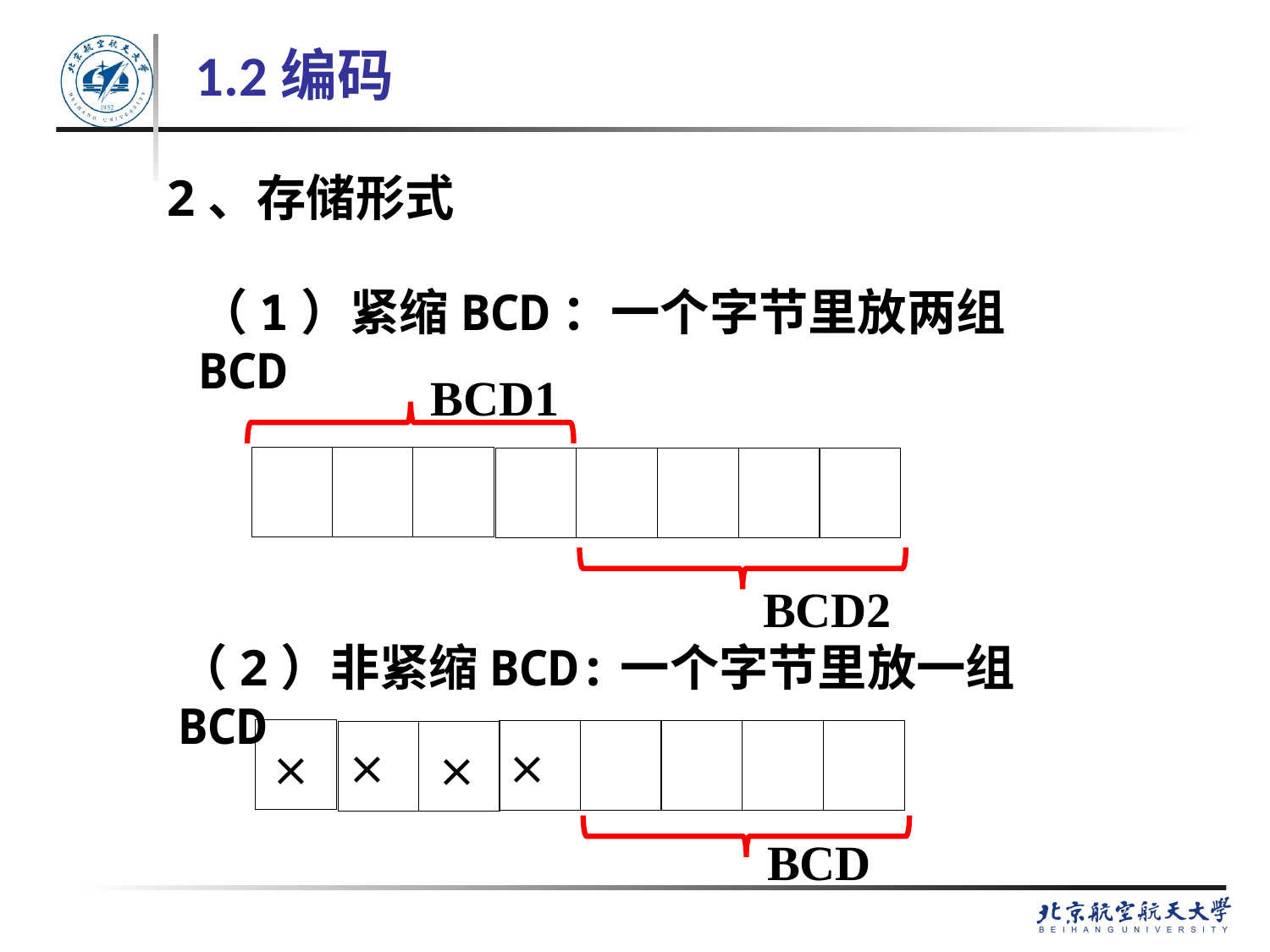

1.2编码
2、存储形式
（1）紧缩BCD：一个字节里放两组BCD

BCD1

BCD2
（2）非紧缩BCD:一个字节里放一组BCD

×
×
×
×
BCD
41